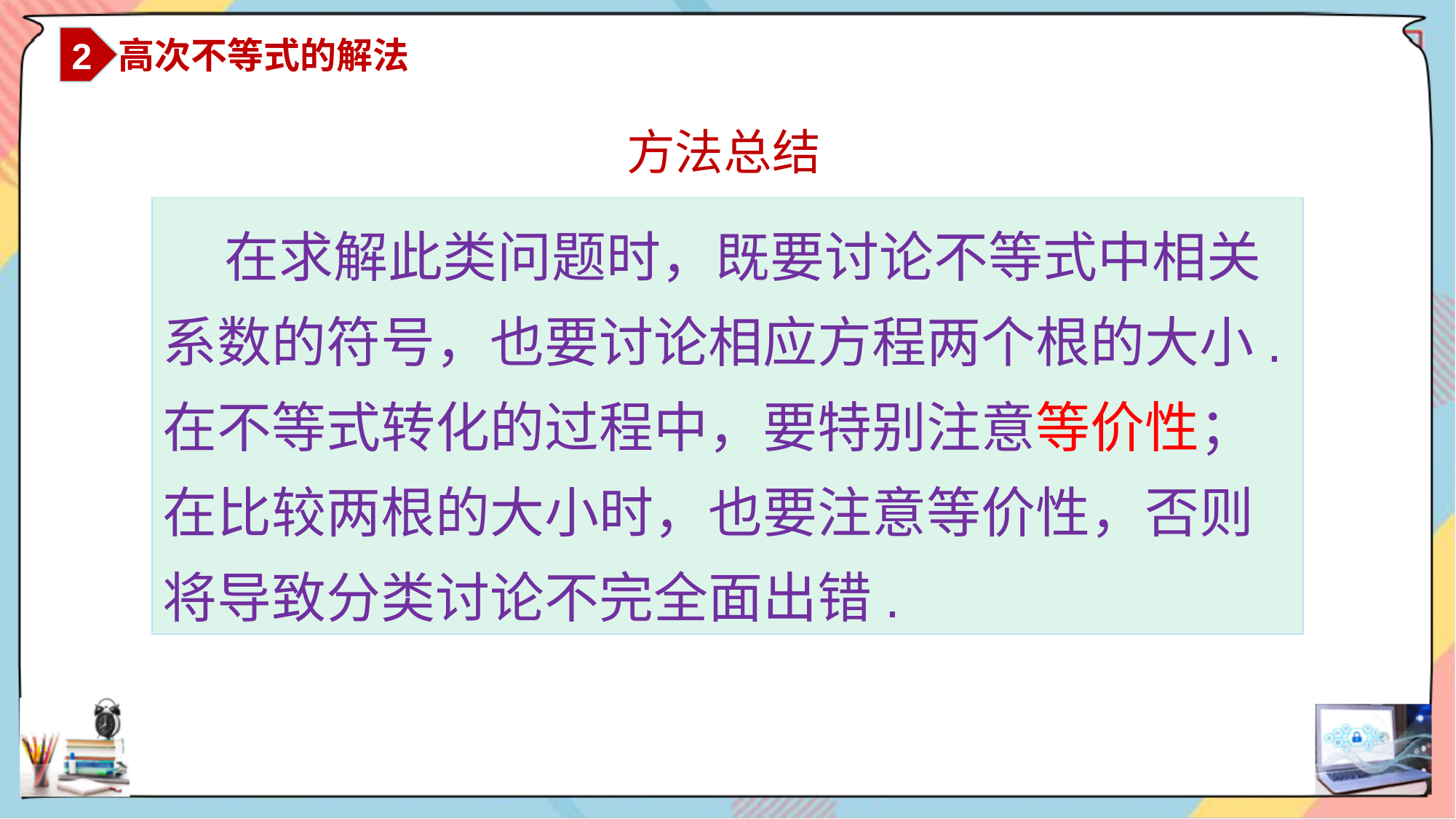

2
高次不等式的解法
 方法总结
    在求解此类问题时，既要讨论不等式中相关系数的符号，也要讨论相应方程两个根的大小.在不等式转化的过程中，要特别注意等价性；在比较两根的大小时，也要注意等价性，否则将导致分类讨论不完全面出错.